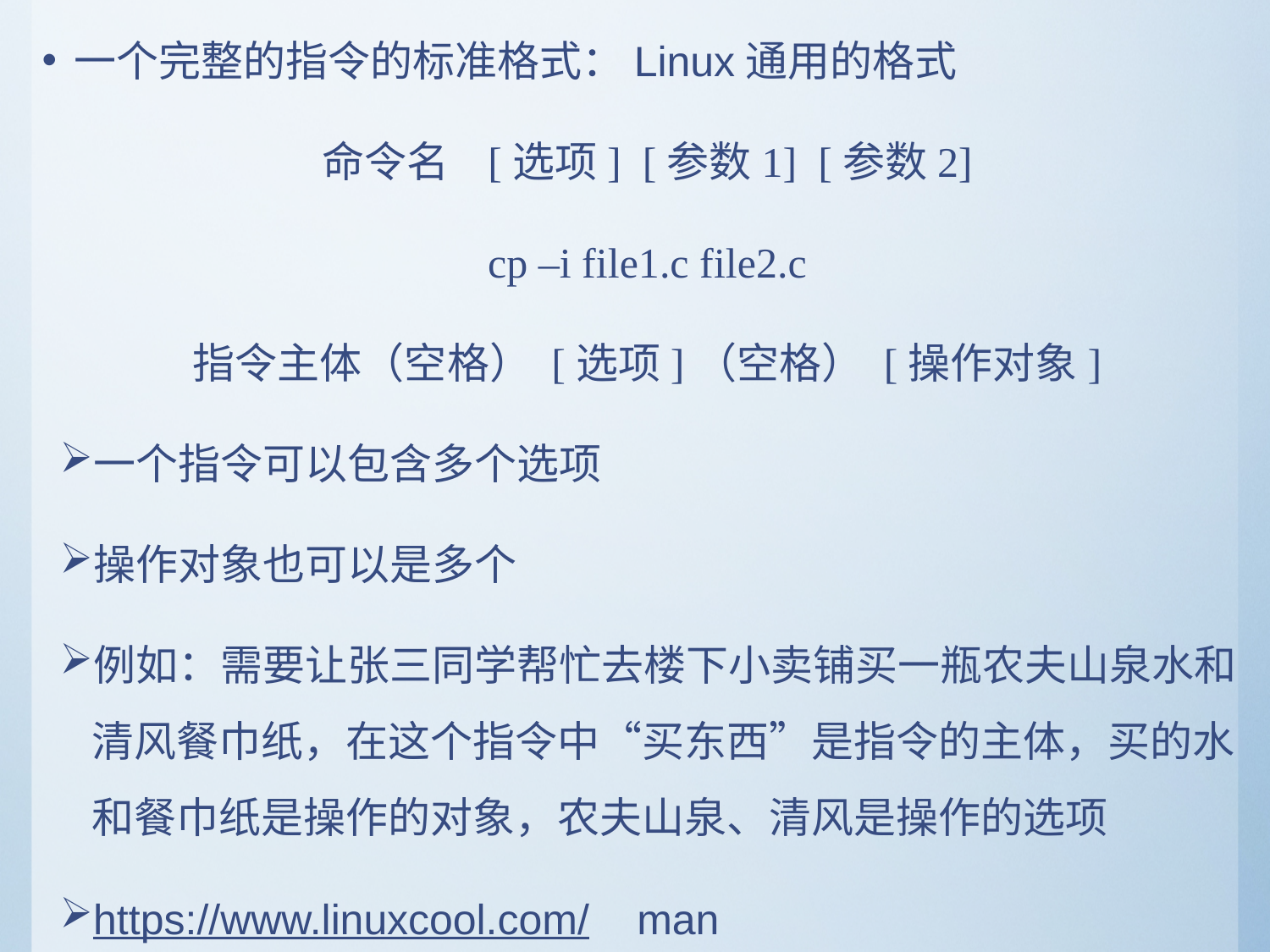

一个完整的指令的标准格式：Linux通用的格式
命令名   [选项]  [参数1]  [参数2]
cp –i file1.c file2.c
指令主体（空格） [选项]（空格） [操作对象]
一个指令可以包含多个选项
操作对象也可以是多个
例如：需要让张三同学帮忙去楼下小卖铺买一瓶农夫山泉水和清风餐巾纸，在这个指令中“买东西”是指令的主体，买的水和餐巾纸是操作的对象，农夫山泉、清风是操作的选项
https://www.linuxcool.com/    man